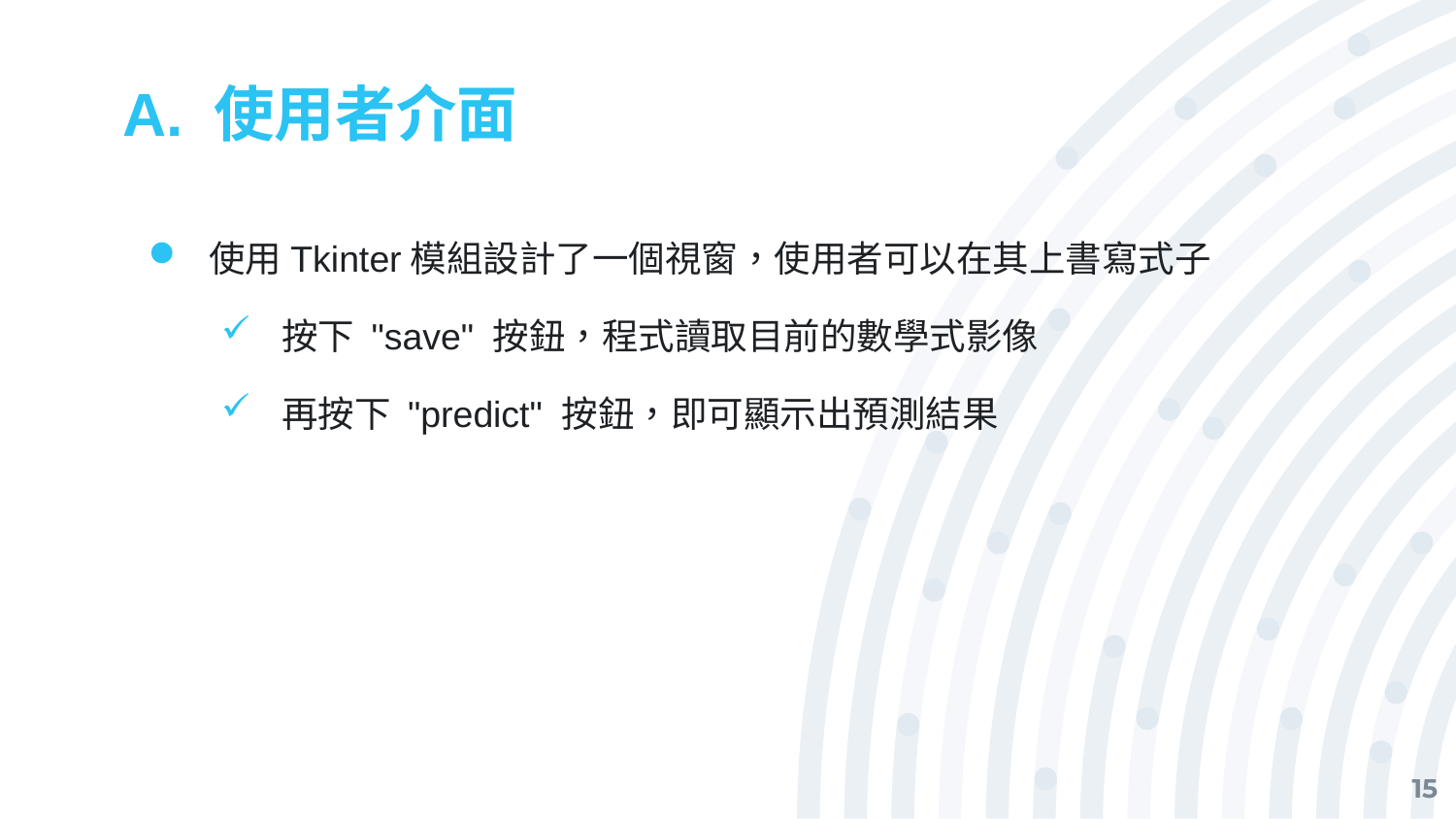

# A. 使用者介面
使用Tkinter模組設計了一個視窗，使用者可以在其上書寫式子
按下 "save" 按鈕，程式讀取目前的數學式影像
再按下 "predict" 按鈕，即可顯示出預測結果

15